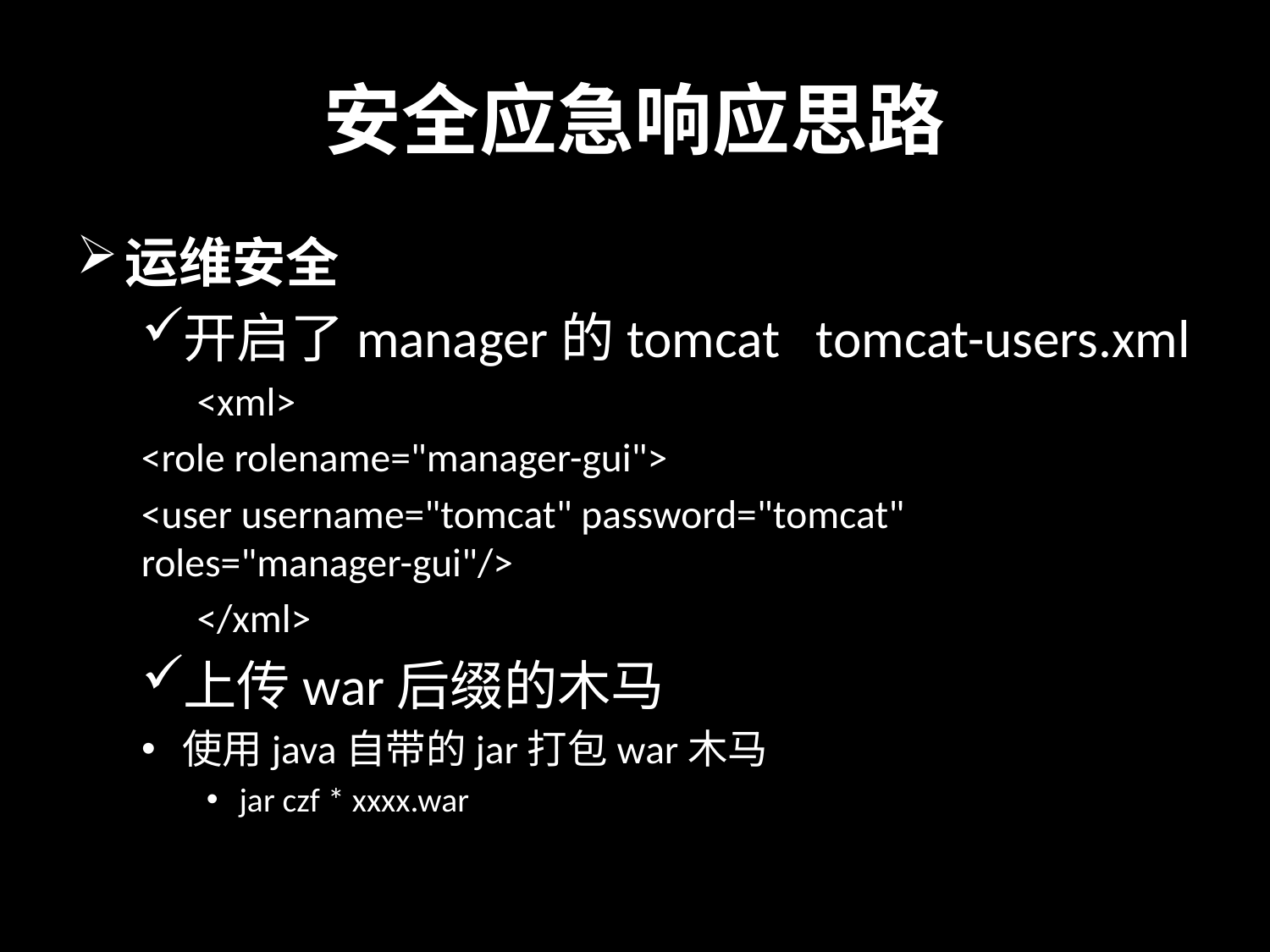

# 安全应急响应思路
运维安全
开启了manager的tomcat   tomcat-users.xml
   	<xml>
	<role rolename="manager-gui">
	<user username="tomcat" password="tomcat" 	roles="manager-gui"/>
   	</xml>
上传war后缀的木马
使用java自带的jar打包war木马
jar czf * xxxx.war